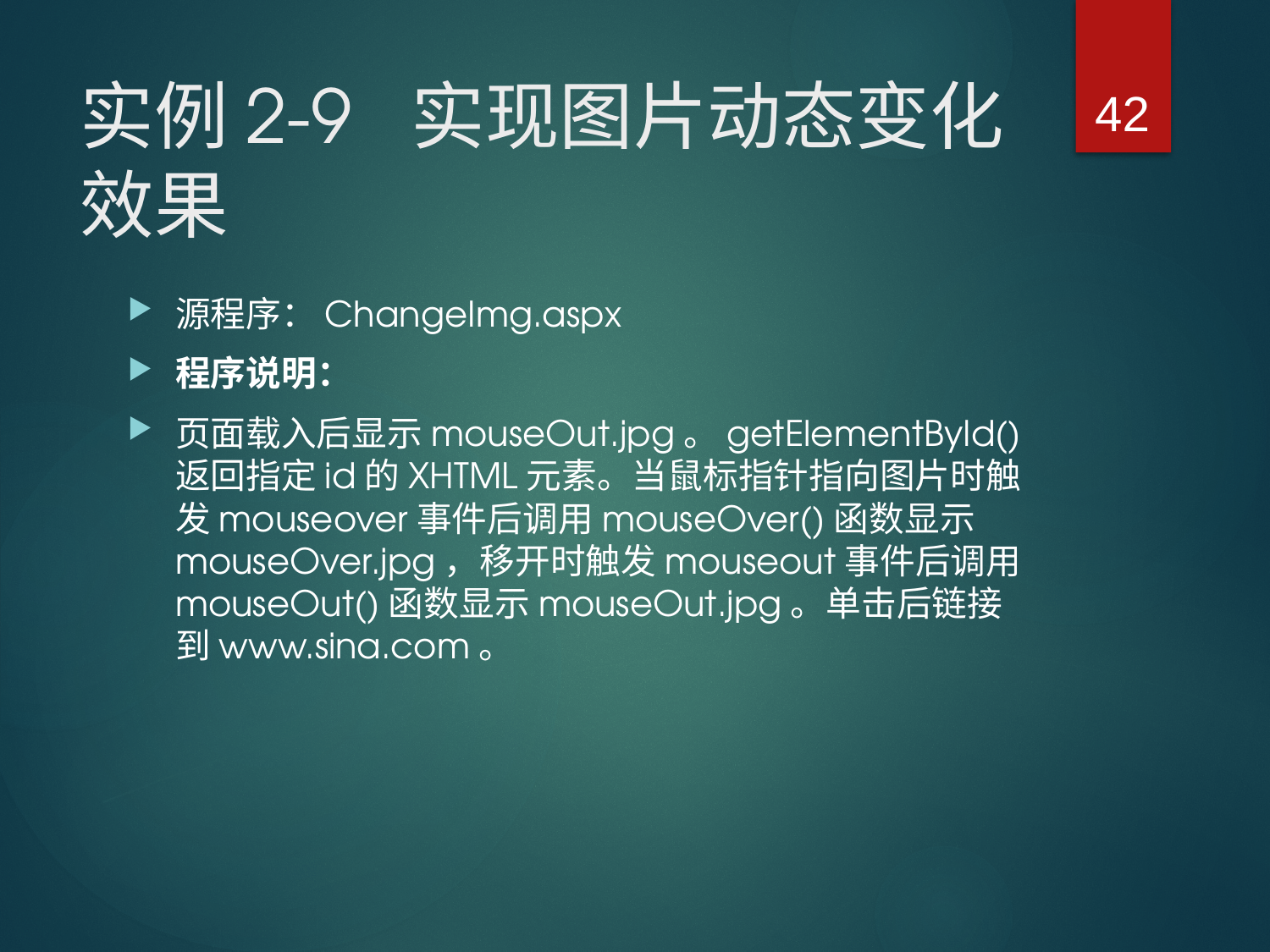

42
# 实例2-9  实现图片动态变化效果
源程序：ChangeImg.aspx
程序说明：
页面载入后显示mouseOut.jpg。getElementById()返回指定id的XHTML元素。当鼠标指针指向图片时触发mouseover事件后调用mouseOver()函数显示mouseOver.jpg，移开时触发mouseout事件后调用mouseOut()函数显示mouseOut.jpg。单击后链接到www.sina.com。